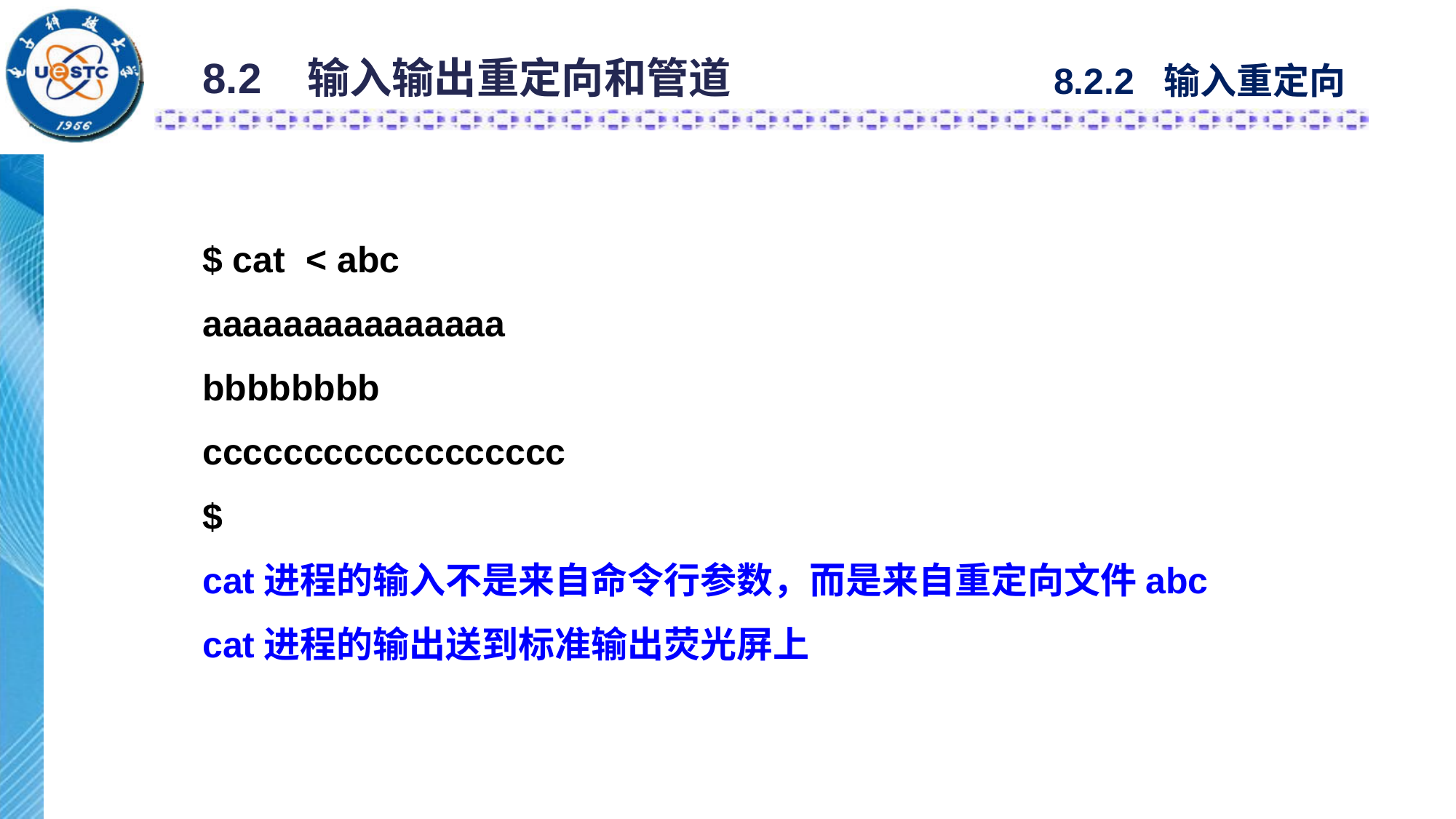

8.2   输入输出重定向和管道
8.2.2  输入重定向

$ cat  < abc
aaaaaaaaaaaaaaa
bbbbbbbb
cccccccccccccccccc
$
cat进程的输入不是来自命令行参数，而是来自重定向文件abc
cat进程的输出送到标准输出荧光屏上